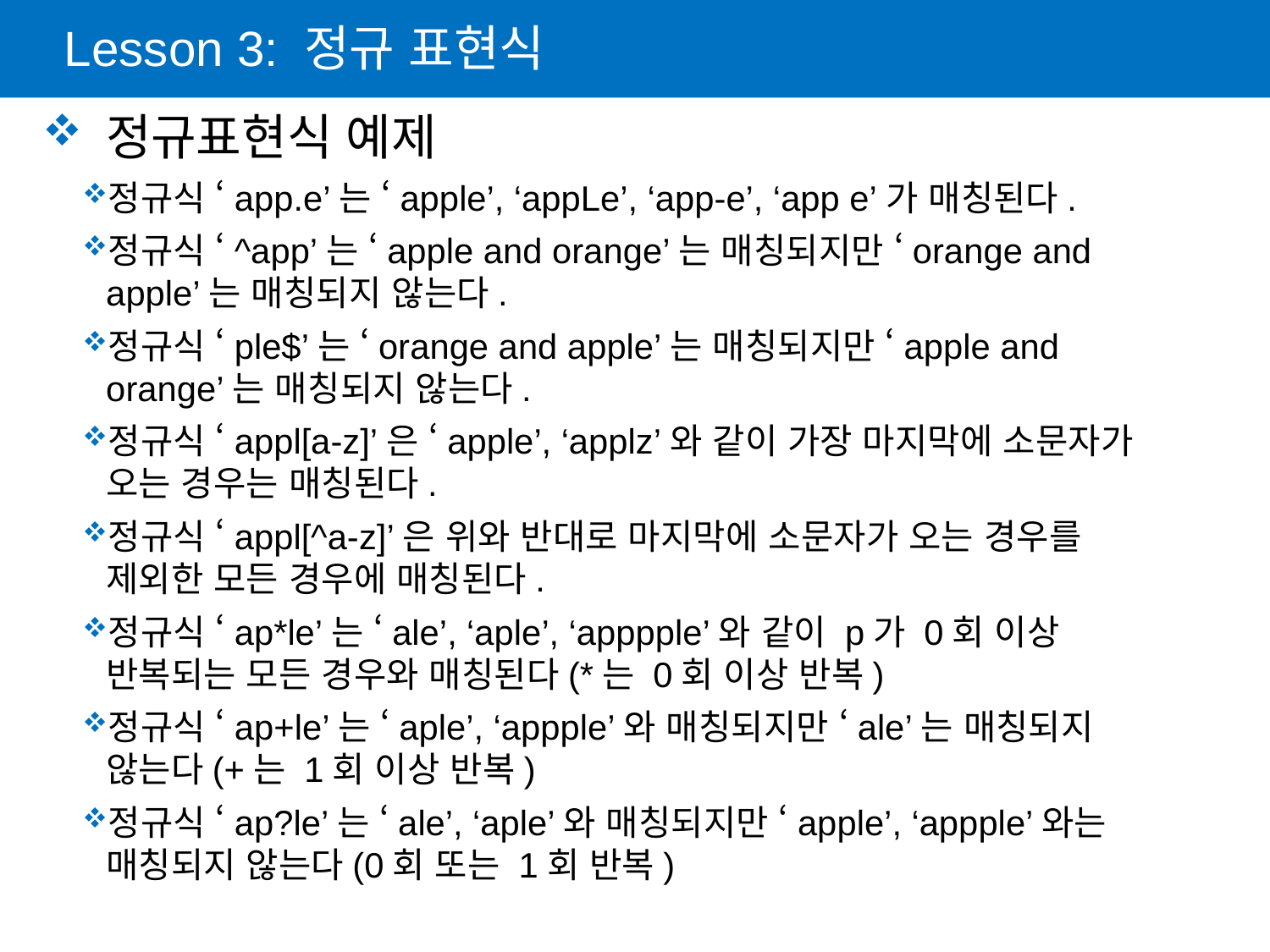

# Lesson 3: 정규 표현식
 정규표현식 예제
정규식 ‘app.e’는 ‘apple’, ‘appLe’, ‘app-e’, ‘app e’가 매칭된다.
정규식 ‘^app’는 ‘apple and orange’는 매칭되지만 ‘orange and apple’는 매칭되지 않는다.
정규식 ‘ple$’는 ‘orange and apple’는 매칭되지만 ‘apple and orange’는 매칭되지 않는다.
정규식 ‘appl[a-z]’은 ‘apple’, ‘applz’와 같이 가장 마지막에 소문자가 오는 경우는 매칭된다.
정규식 ‘appl[^a-z]’은 위와 반대로 마지막에 소문자가 오는 경우를 제외한 모든 경우에 매칭된다.
정규식 ‘ap*le’는 ‘ale’, ‘aple’, ‘apppple’와 같이 p가 0회 이상 반복되는 모든 경우와 매칭된다(*는 0회 이상 반복)
정규식 ‘ap+le’는 ‘aple’, ‘appple’와 매칭되지만 ‘ale’는 매칭되지 않는다(+는 1회 이상 반복)
정규식 ‘ap?le’는 ‘ale’, ‘aple’와 매칭되지만 ‘apple’, ‘appple’와는 매칭되지 않는다(0회 또는 1회 반복)